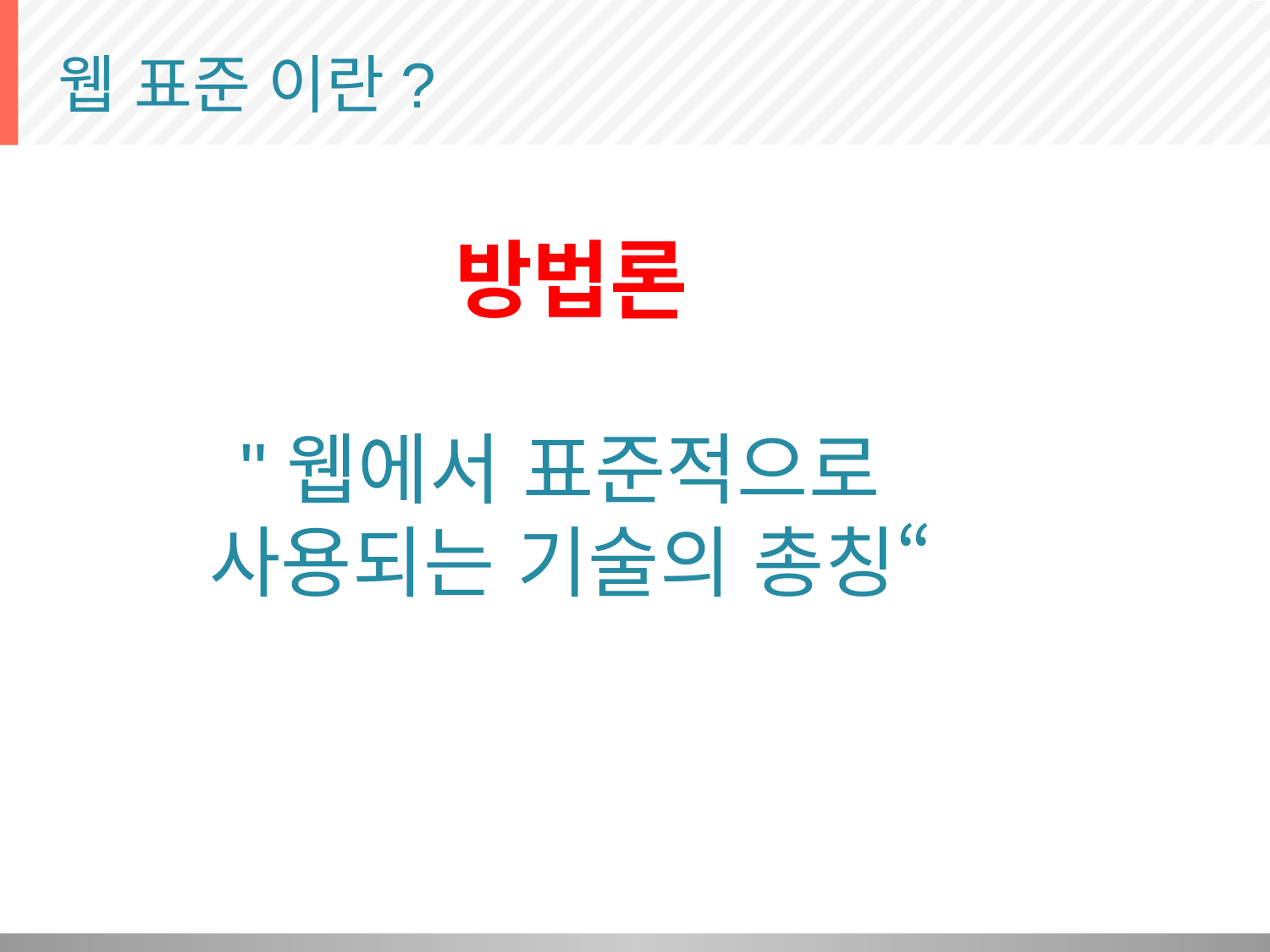

# 웹 표준 이란?
방법론

"웹에서 표준적으로
사용되는 기술의 총칭“